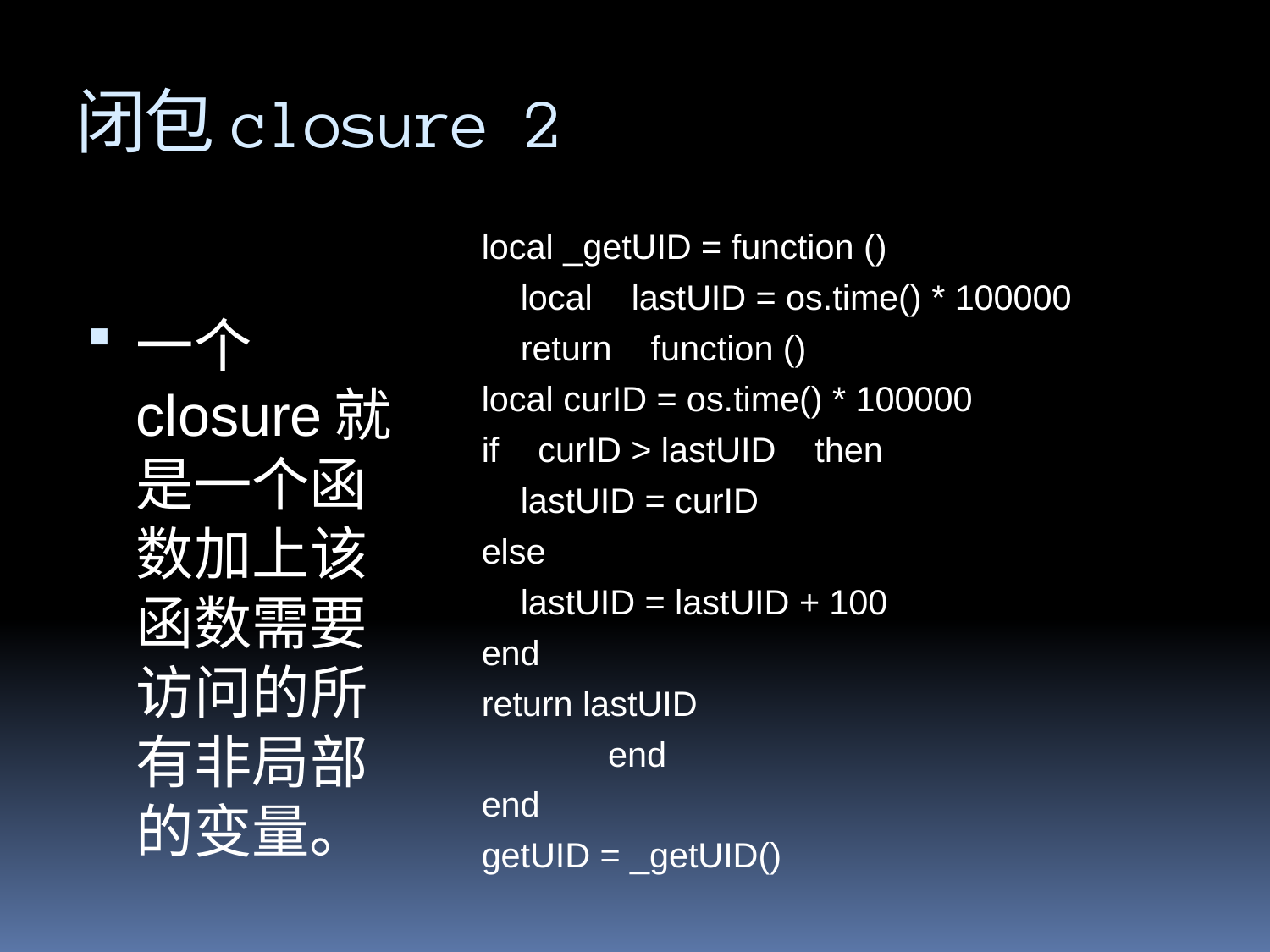

# 闭包closure 2
	local _getUID = function ()
	    local    lastUID = os.time() * 100000
	    return    function ()
			local curID = os.time() * 100000
			if    curID > lastUID    then
			    lastUID = curID
			else
			    lastUID = lastUID + 100
			end
			return lastUID
		             end
	end
	getUID = _getUID()

一个closure就是一个函数加上该函数需要访问的所有非局部的变量。